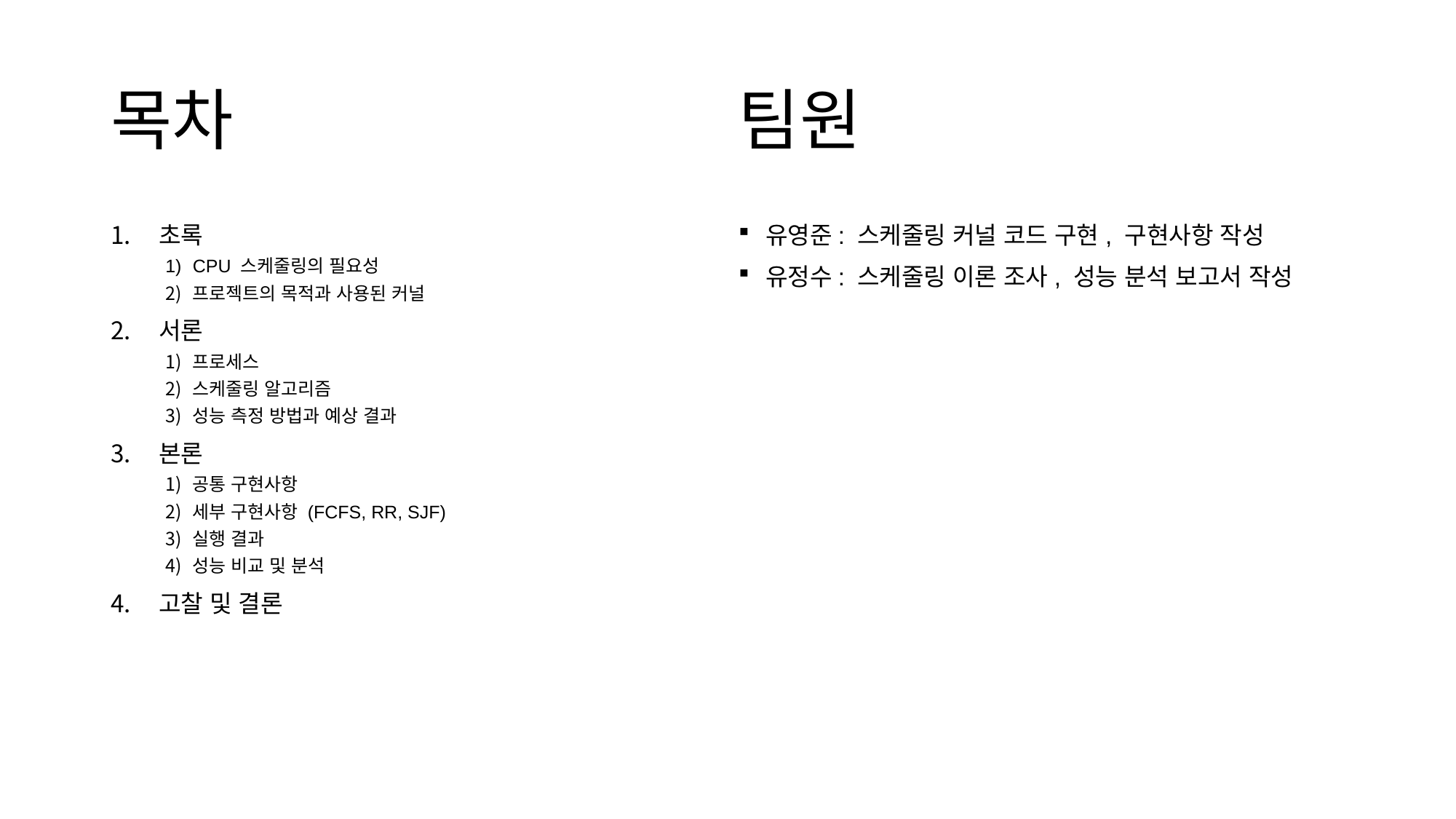

# 목차
팀원
초록
CPU 스케줄링의 필요성
프로젝트의 목적과 사용된 커널
서론
프로세스
스케줄링 알고리즘
성능 측정 방법과 예상 결과
본론
공통 구현사항
세부 구현사항 (FCFS, RR, SJF)
실행 결과
성능 비교 및 분석
고찰 및 결론
유영준: 스케줄링 커널 코드 구현, 구현사항 작성
유정수: 스케줄링 이론 조사, 성능 분석 보고서 작성